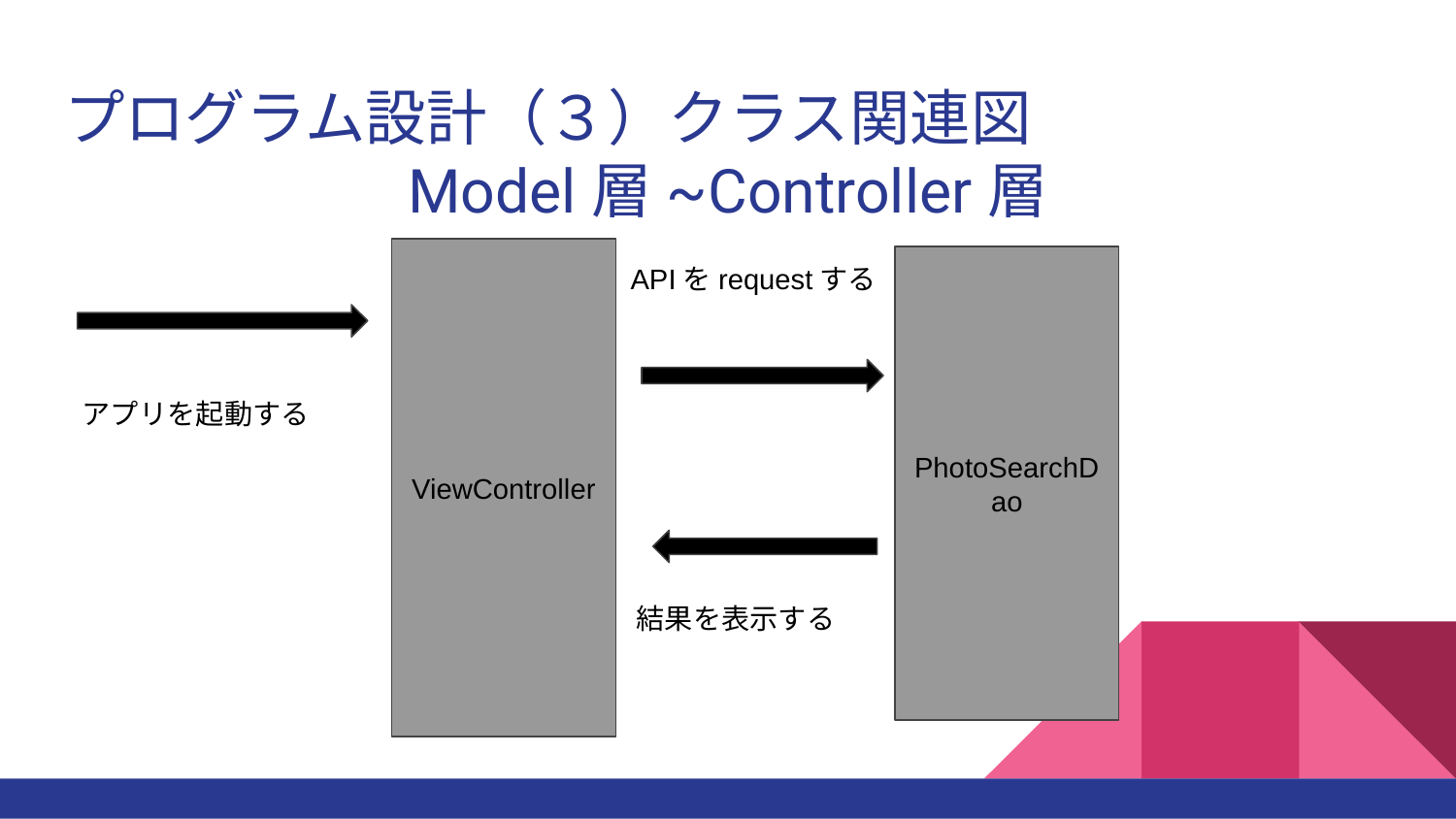

# プログラム設計（３）クラス関連図
Model層~Controller層
ViewController
PhotoSearchDao
APIをrequestする

アプリを起動する

結果を表示する